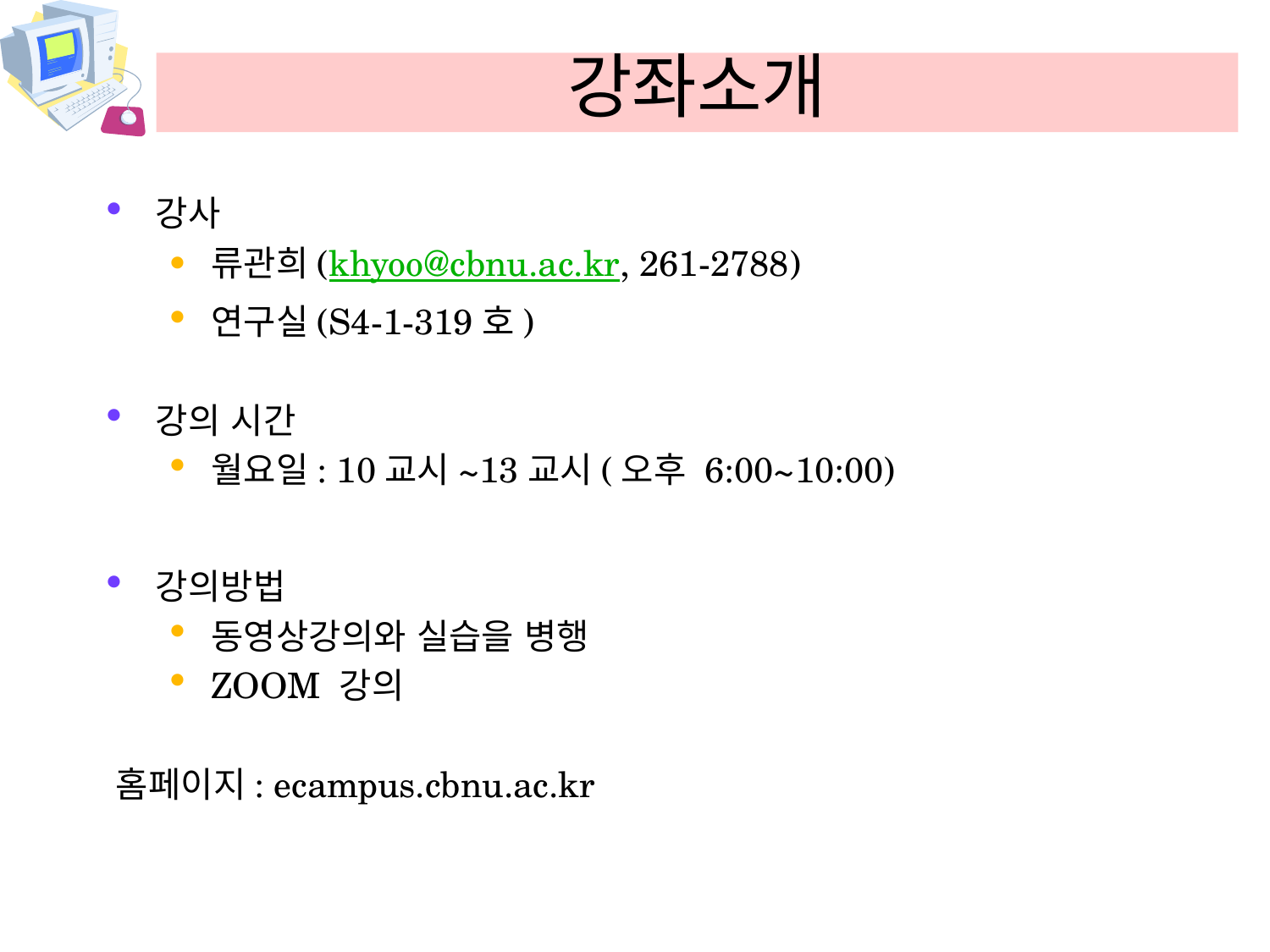

# 강좌소개
강사
류관희(khyoo@cbnu.ac.kr, 261-2788)
연구실(S4-1-319호)

강의 시간
월요일: 10교시~13교시(오후 6:00~10:00)

강의방법
동영상강의와 실습을 병행
ZOOM 강의

홈페이지: ecampus.cbnu.ac.kr